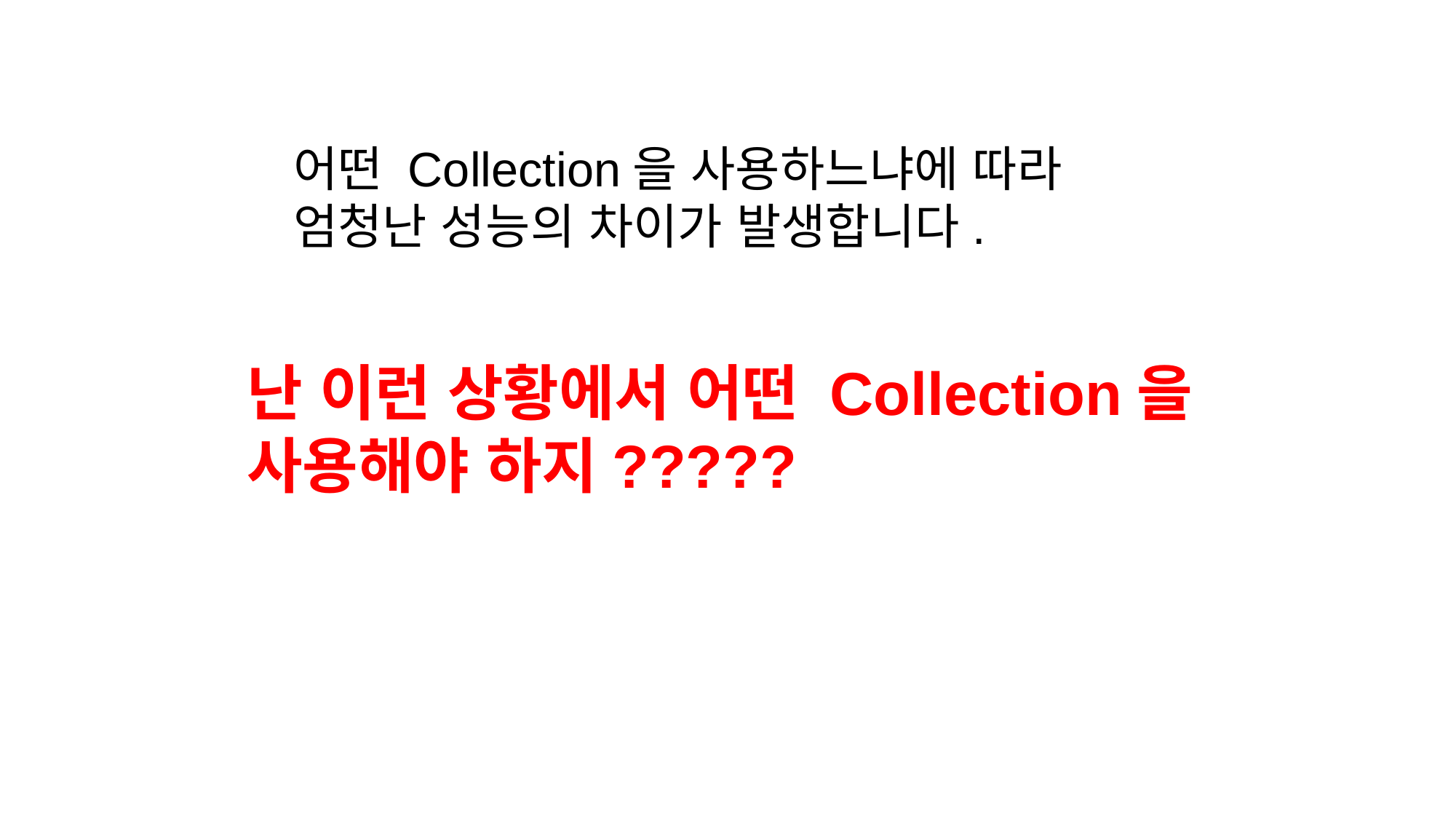

어떤 Collection을 사용하느냐에 따라
엄청난 성능의 차이가 발생합니다.
난 이런 상황에서 어떤 Collection을 사용해야 하지?????